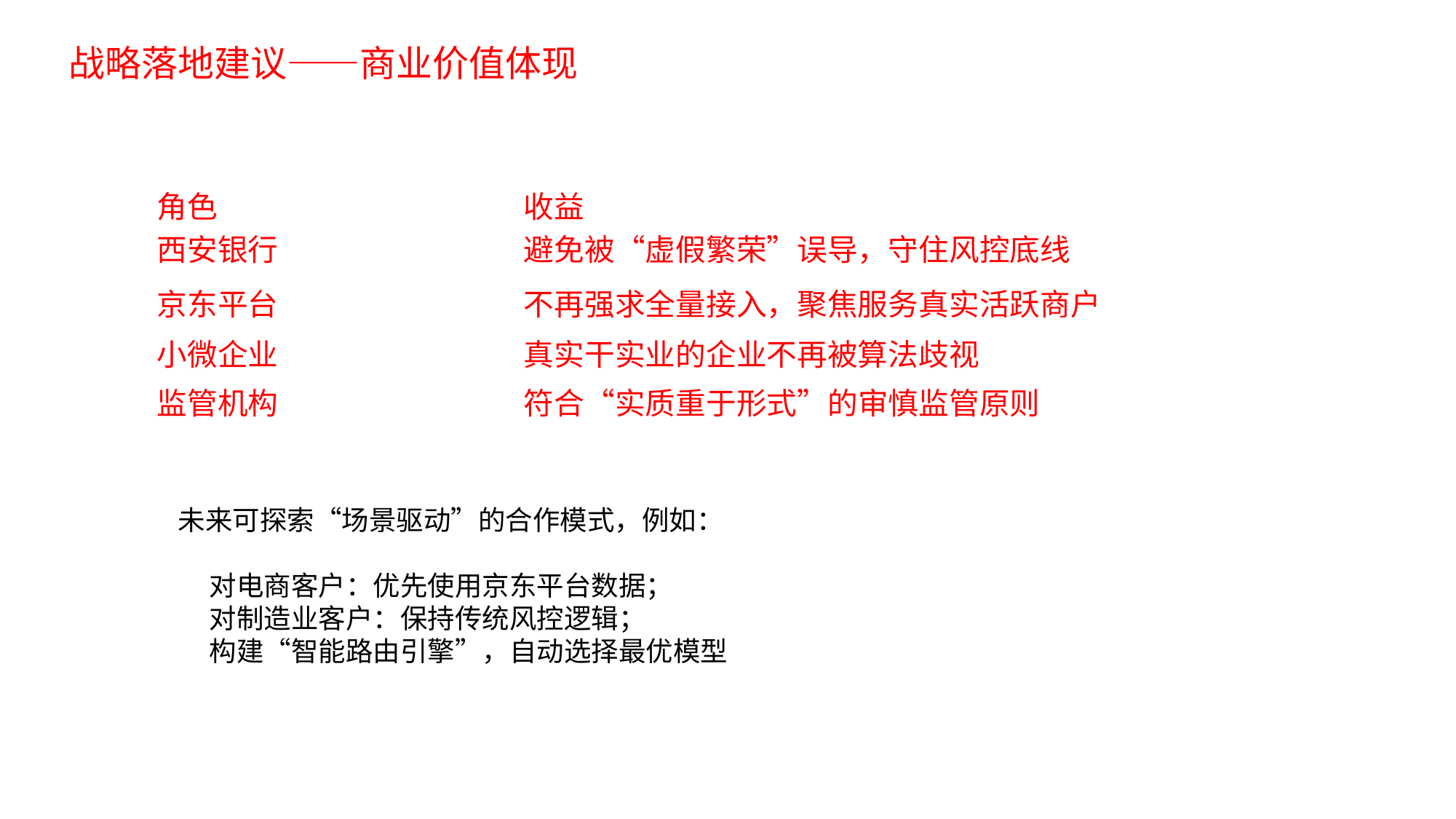

战略落地建议——商业价值体现
| 角色 | 收益 |
| --- | --- |
| 西安银行 | 避免被“虚假繁荣”误导，守住风控底线 |
| 京东平台 | 不再强求全量接入，聚焦服务真实活跃商户 |
| 小微企业 | 真实干实业的企业不再被算法歧视 |
| 监管机构 | 符合“实质重于形式”的审慎监管原则 |
未来可探索“场景驱动”的合作模式，例如：

    对电商客户：优先使用京东平台数据；
    对制造业客户：保持传统风控逻辑；
    构建“智能路由引擎”，自动选择最优模型